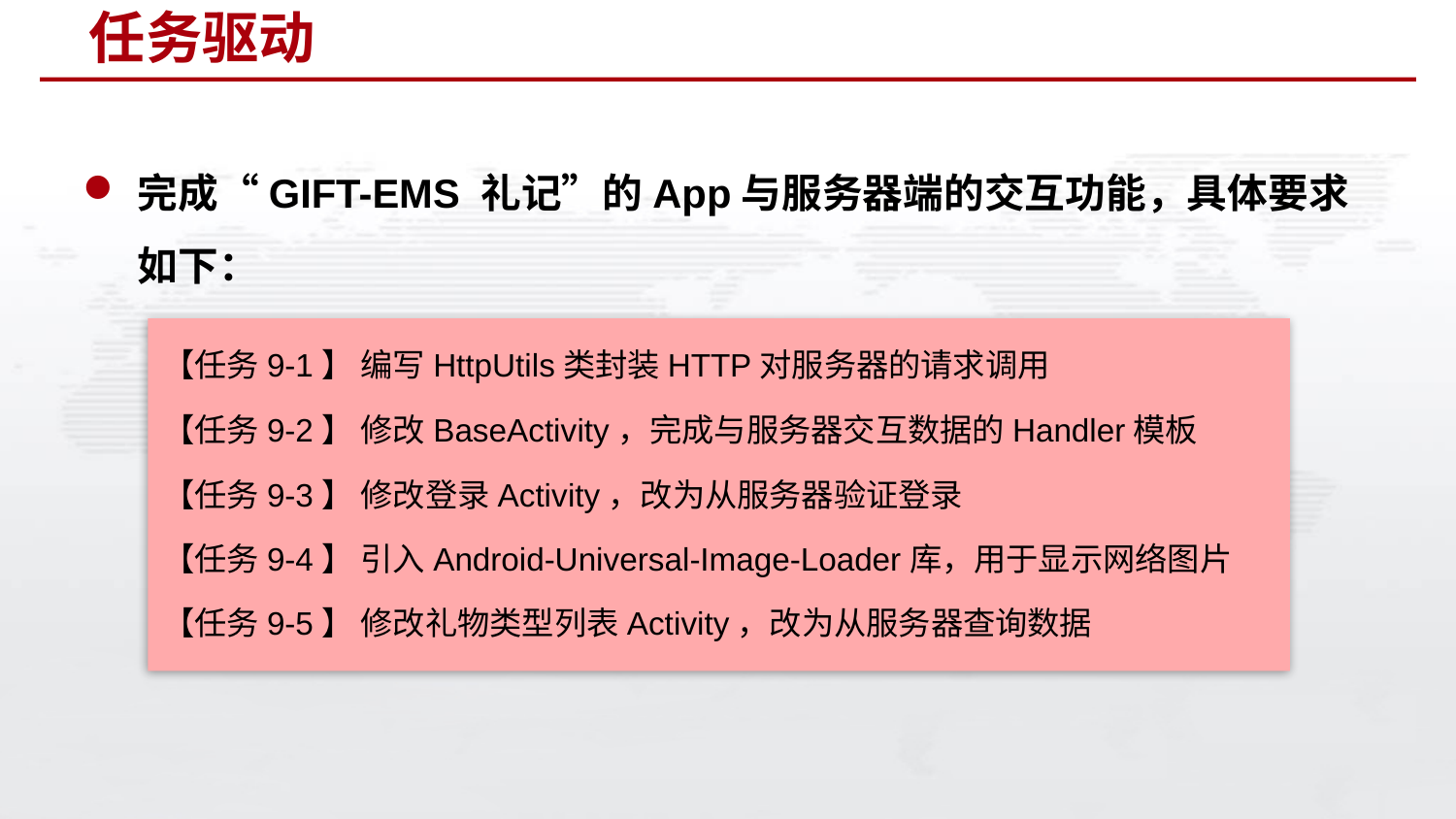

# 任务驱动
完成“GIFT-EMS 礼记”的App与服务器端的交互功能，具体要求如下：

【任务9-1】 编写HttpUtils类封装HTTP对服务器的请求调用
【任务9-2】 修改BaseActivity，完成与服务器交互数据的Handler模板
【任务9-3】 修改登录Activity，改为从服务器验证登录
【任务9-4】 引入Android-Universal-Image-Loader库，用于显示网络图片
【任务9-5】 修改礼物类型列表Activity，改为从服务器查询数据